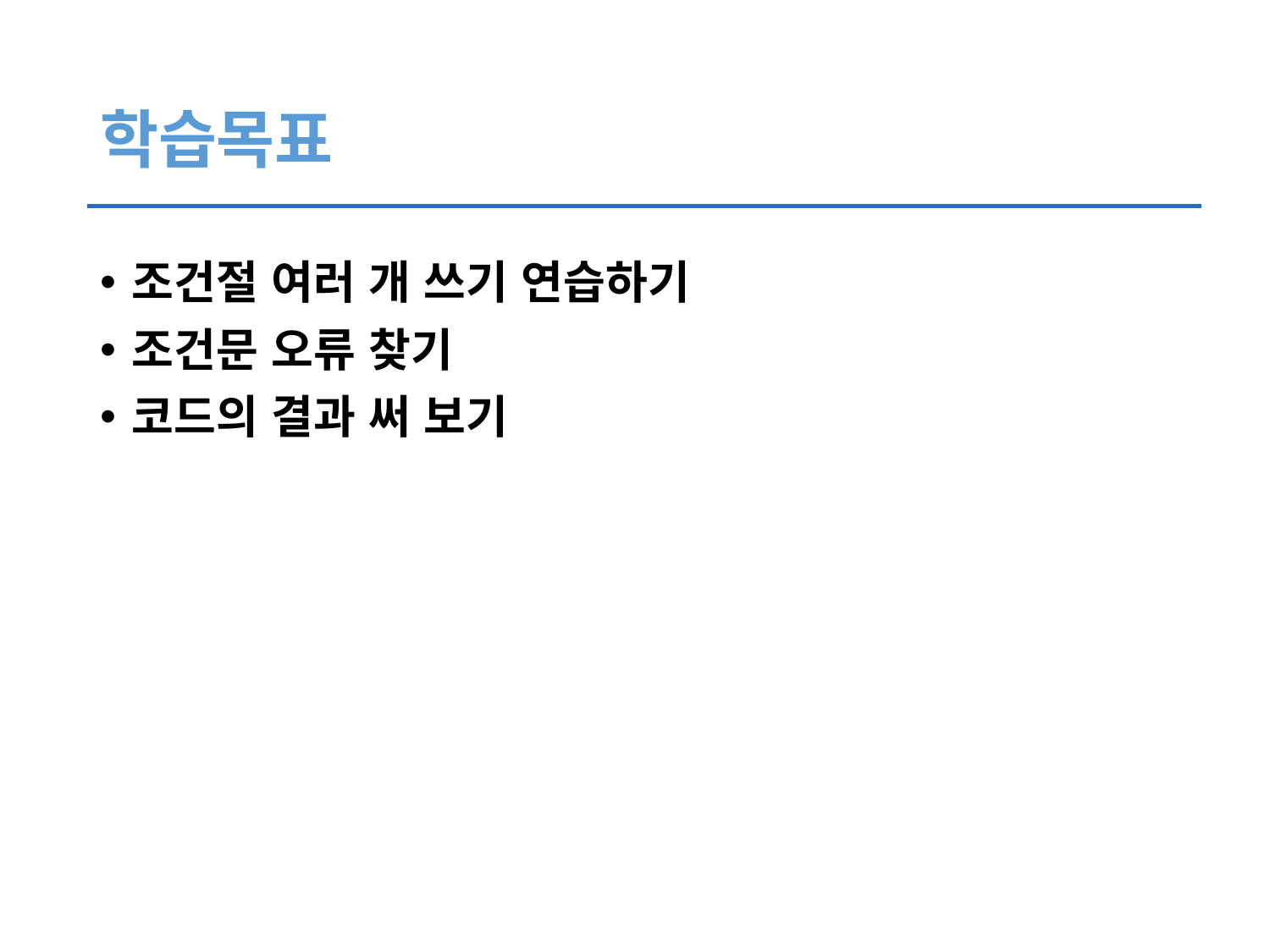

# 학습목표
조건절 여러 개 쓰기 연습하기
조건문 오류 찾기
코드의 결과 써 보기